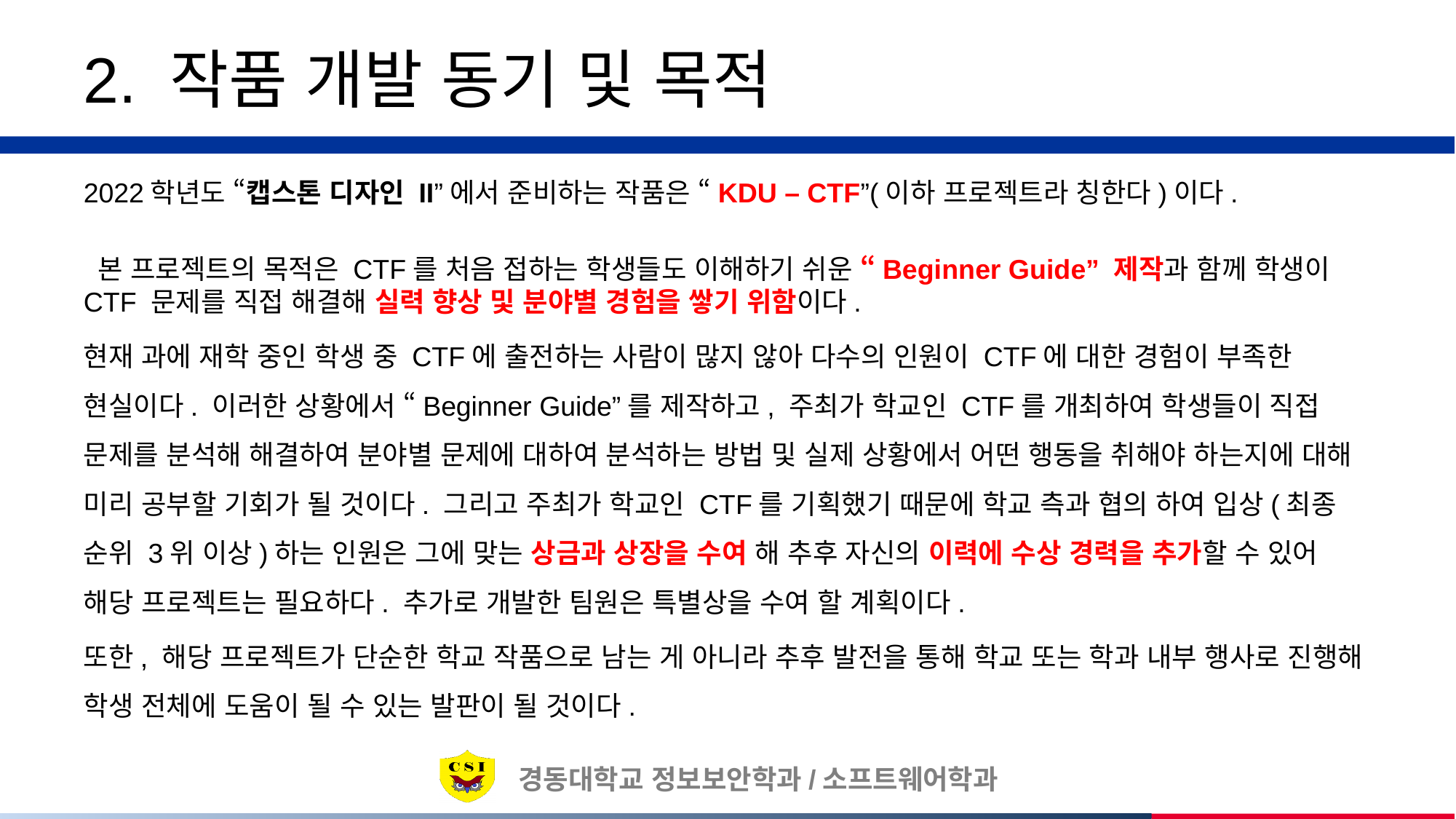

# 2. 작품 개발 동기 및 목적
2022학년도 “캡스톤 디자인 II”에서 준비하는 작품은 “KDU – CTF”(이하 프로젝트라 칭한다)이다.

 본 프로젝트의 목적은 CTF를 처음 접하는 학생들도 이해하기 쉬운 “Beginner Guide” 제작과 함께 학생이 CTF 문제를 직접 해결해 실력 향상 및 분야별 경험을 쌓기 위함이다.
현재 과에 재학 중인 학생 중 CTF에 출전하는 사람이 많지 않아 다수의 인원이 CTF에 대한 경험이 부족한 현실이다. 이러한 상황에서 “Beginner Guide”를 제작하고, 주최가 학교인 CTF를 개최하여 학생들이 직접 문제를 분석해 해결하여 분야별 문제에 대하여 분석하는 방법 및 실제 상황에서 어떤 행동을 취해야 하는지에 대해 미리 공부할 기회가 될 것이다. 그리고 주최가 학교인 CTF를 기획했기 때문에 학교 측과 협의 하여 입상(최종 순위 3위 이상)하는 인원은 그에 맞는 상금과 상장을 수여 해 추후 자신의 이력에 수상 경력을 추가할 수 있어 해당 프로젝트는 필요하다. 추가로 개발한 팀원은 특별상을 수여 할 계획이다.
또한, 해당 프로젝트가 단순한 학교 작품으로 남는 게 아니라 추후 발전을 통해 학교 또는 학과 내부 행사로 진행해 학생 전체에 도움이 될 수 있는 발판이 될 것이다.